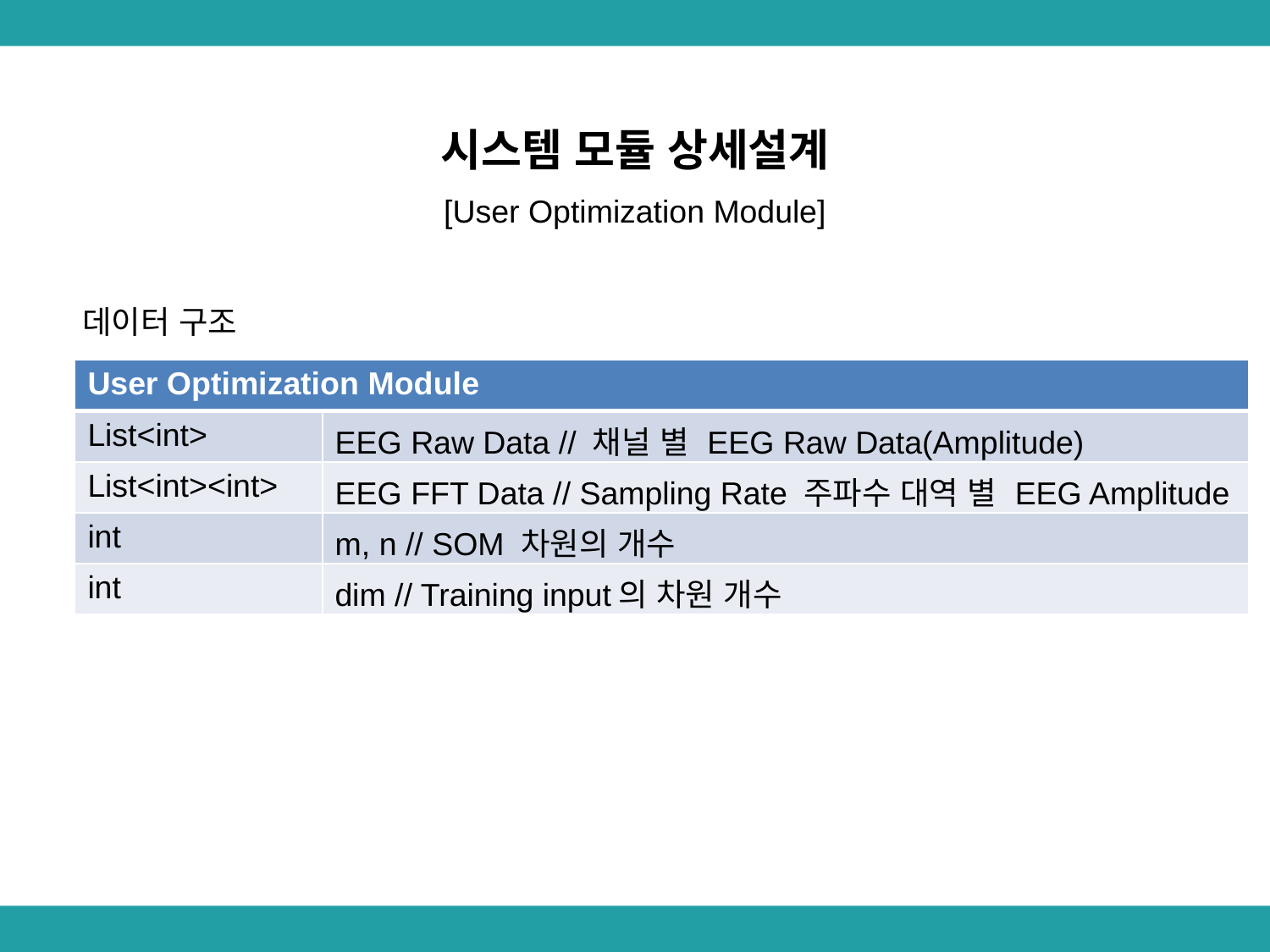

시스템 모듈 상세설계
[User Optimization Module]
       데이터 구조
| User Optimization Module |  |
| --- | --- |
| List<int> | EEG Raw Data // 채널 별 EEG Raw Data(Amplitude) |
| List<int><int> | EEG FFT Data // Sampling Rate 주파수 대역 별 EEG Amplitude |
| int | m, n // SOM 차원의 개수 |
| int | dim // Training input의 차원 개수 |